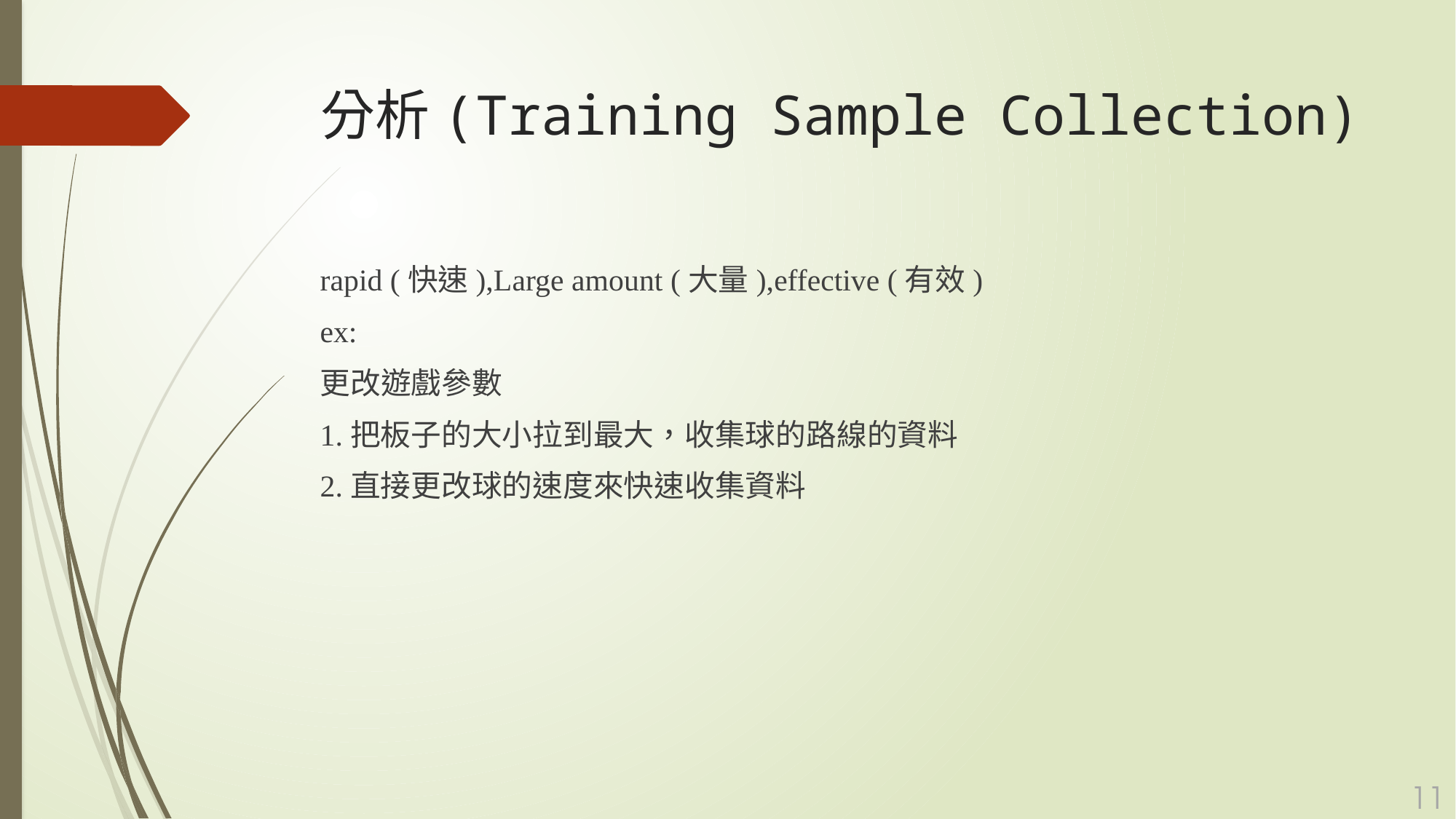

# 分析(Training Sample Collection)
rapid (快速),Large amount (大量),effective (有效)
ex:
更改遊戲參數
1.把板子的大小拉到最大，收集球的路線的資料
2.直接更改球的速度來快速收集資料

11